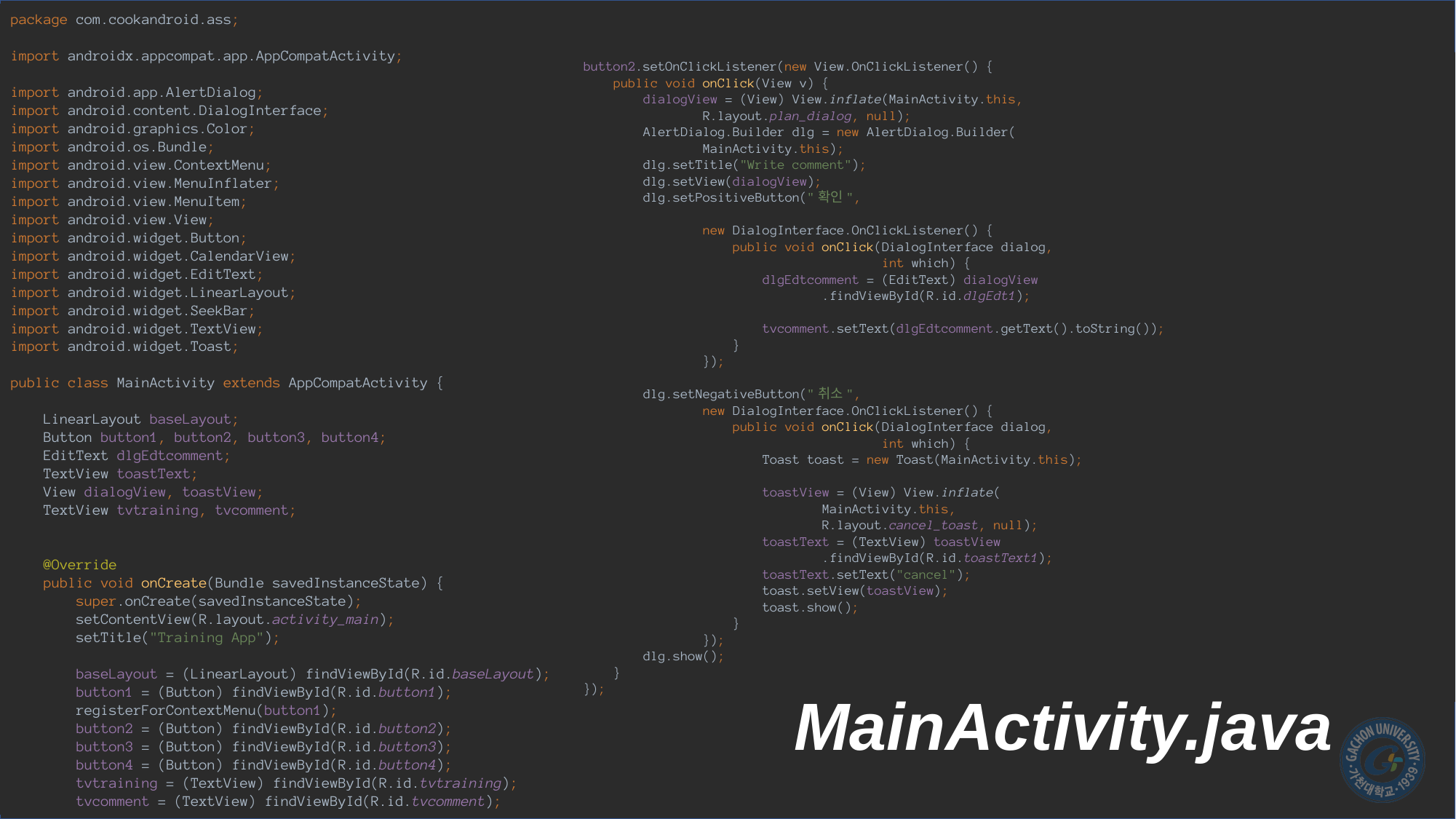

package com.cookandroid.ass;
import androidx.appcompat.app.AppCompatActivity;
import android.app.AlertDialog;
import android.content.DialogInterface;
import android.graphics.Color;
import android.os.Bundle;
import android.view.ContextMenu;
import android.view.MenuInflater;
import android.view.MenuItem;
import android.view.View;
import android.widget.Button;
import android.widget.CalendarView;
import android.widget.EditText;
import android.widget.LinearLayout;
import android.widget.SeekBar;
import android.widget.TextView;
import android.widget.Toast;
public class MainActivity extends AppCompatActivity {
    LinearLayout baseLayout;
    Button button1, button2, button3, button4;
    EditText dlgEdtcomment;
    TextView toastText;
    View dialogView, toastView;
    TextView tvtraining, tvcomment;
    @Override
    public void onCreate(Bundle savedInstanceState) {
        super.onCreate(savedInstanceState);
        setContentView(R.layout.activity_main);
        setTitle("Training App");
        baseLayout = (LinearLayout) findViewById(R.id.baseLayout);
        button1 = (Button) findViewById(R.id.button1);
        registerForContextMenu(button1);
        button2 = (Button) findViewById(R.id.button2);
        button3 = (Button) findViewById(R.id.button3);
        button4 = (Button) findViewById(R.id.button4);
        tvtraining = (TextView) findViewById(R.id.tvtraining);
        tvcomment = (TextView) findViewById(R.id.tvcomment);
button2.setOnClickListener(new View.OnClickListener() {
    public void onClick(View v) {
        dialogView = (View) View.inflate(MainActivity.this,
                R.layout.plan_dialog, null);
        AlertDialog.Builder dlg = new AlertDialog.Builder(
                MainActivity.this);
        dlg.setTitle("Write comment");
        dlg.setView(dialogView);
        dlg.setPositiveButton("확인",
                new DialogInterface.OnClickListener() {
                    public void onClick(DialogInterface dialog,
                                        int which) {
                        dlgEdtcomment = (EditText) dialogView
                                .findViewById(R.id.dlgEdt1);
                        tvcomment.setText(dlgEdtcomment.getText().toString());
                    }
                });
        dlg.setNegativeButton("취소",
                new DialogInterface.OnClickListener() {
                    public void onClick(DialogInterface dialog,
                                        int which) {
                        Toast toast = new Toast(MainActivity.this);
                        toastView = (View) View.inflate(
                                MainActivity.this,
                                R.layout.cancel_toast, null);
                        toastText = (TextView) toastView
                                .findViewById(R.id.toastText1);
                        toastText.setText("cancel");
                        toast.setView(toastView);
                        toast.show();
                    }
                });
        dlg.show();
    }
});
MainActivity.java